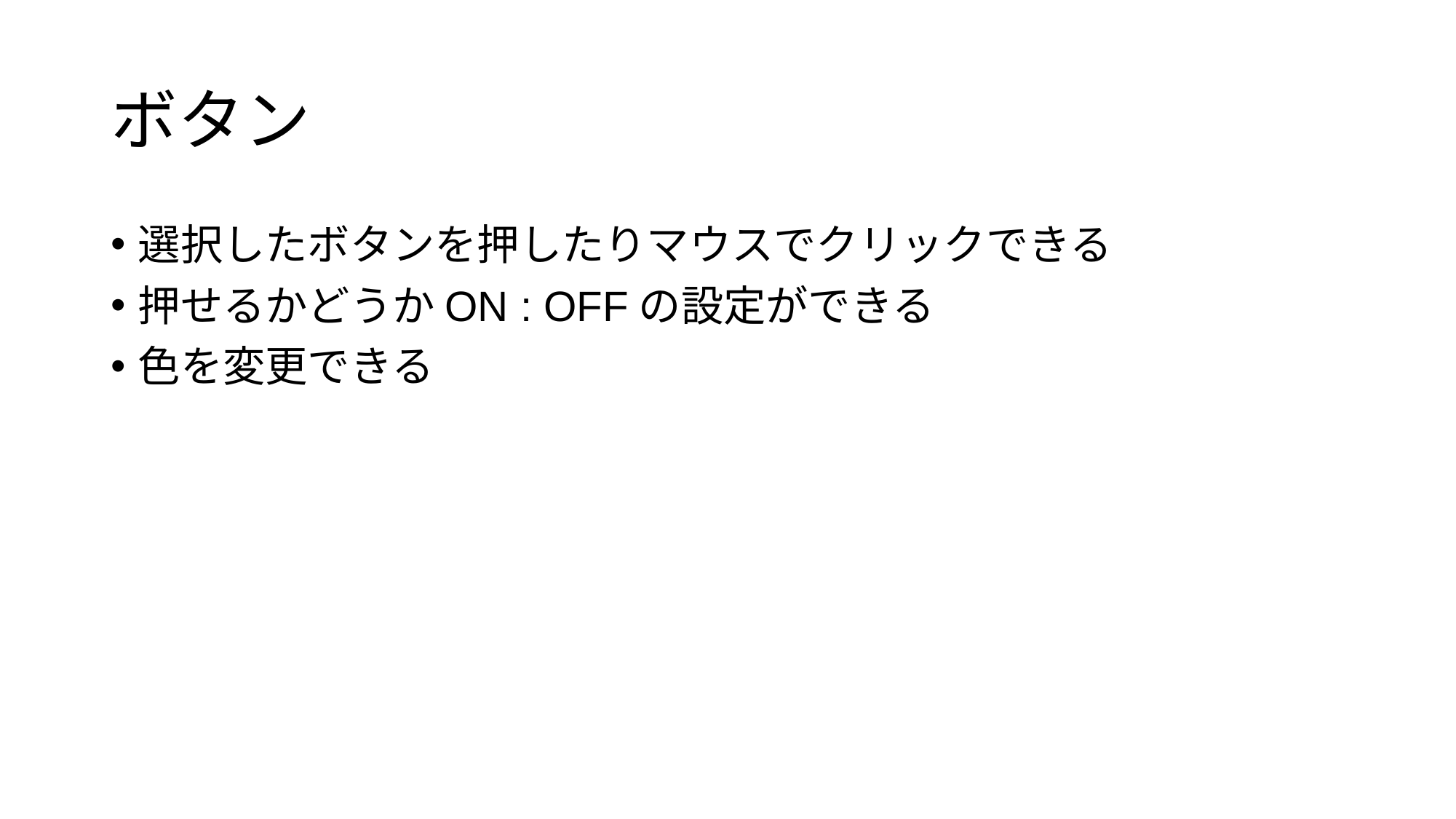

# ボタン
選択したボタンを押したりマウスでクリックできる
押せるかどうかON : OFFの設定ができる
色を変更できる